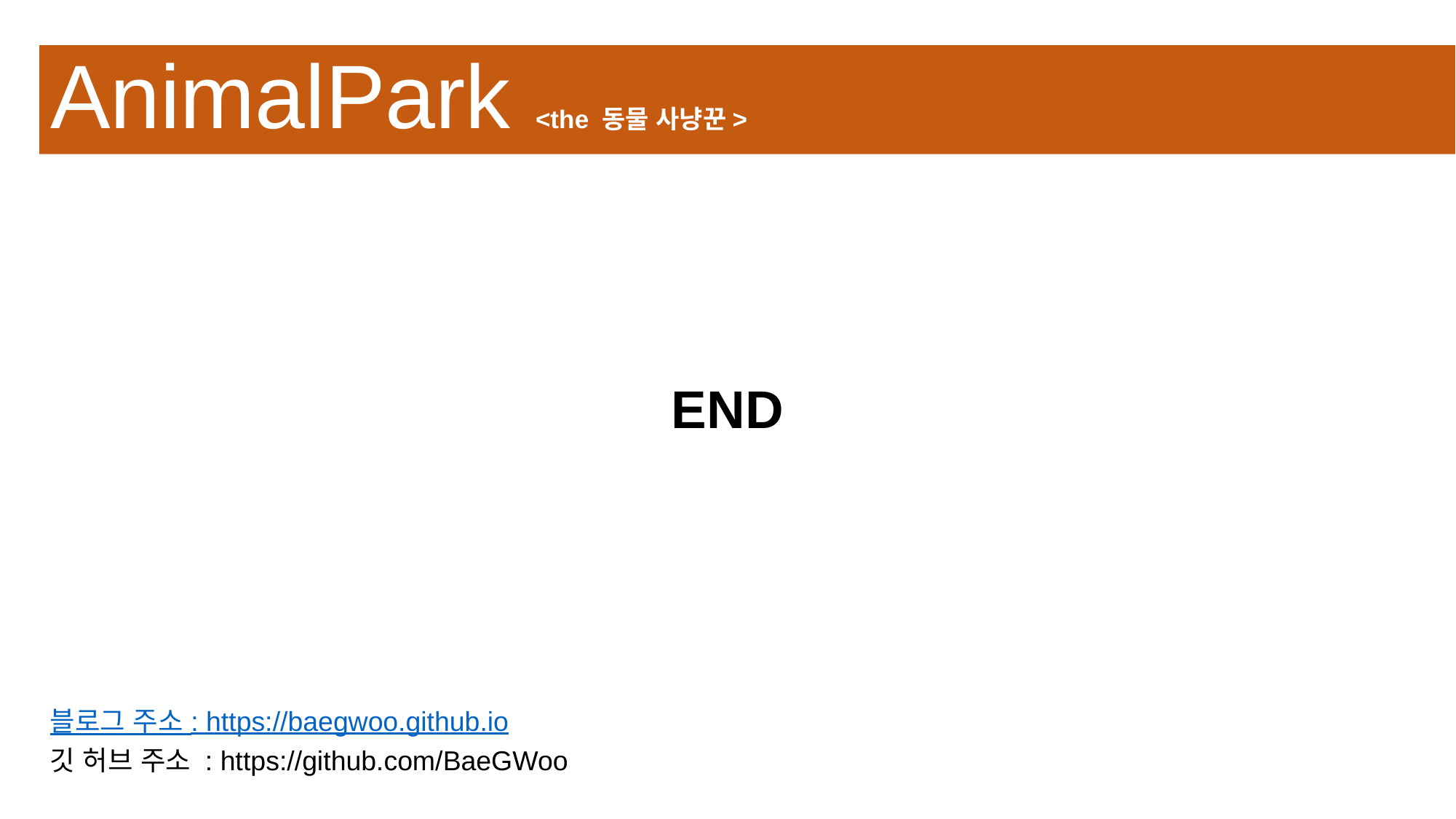

AnimalPark <the 동물 사냥꾼>
END
블로그 주소 : https://baegwoo.github.io
깃 허브 주소 : https://github.com/BaeGWoo